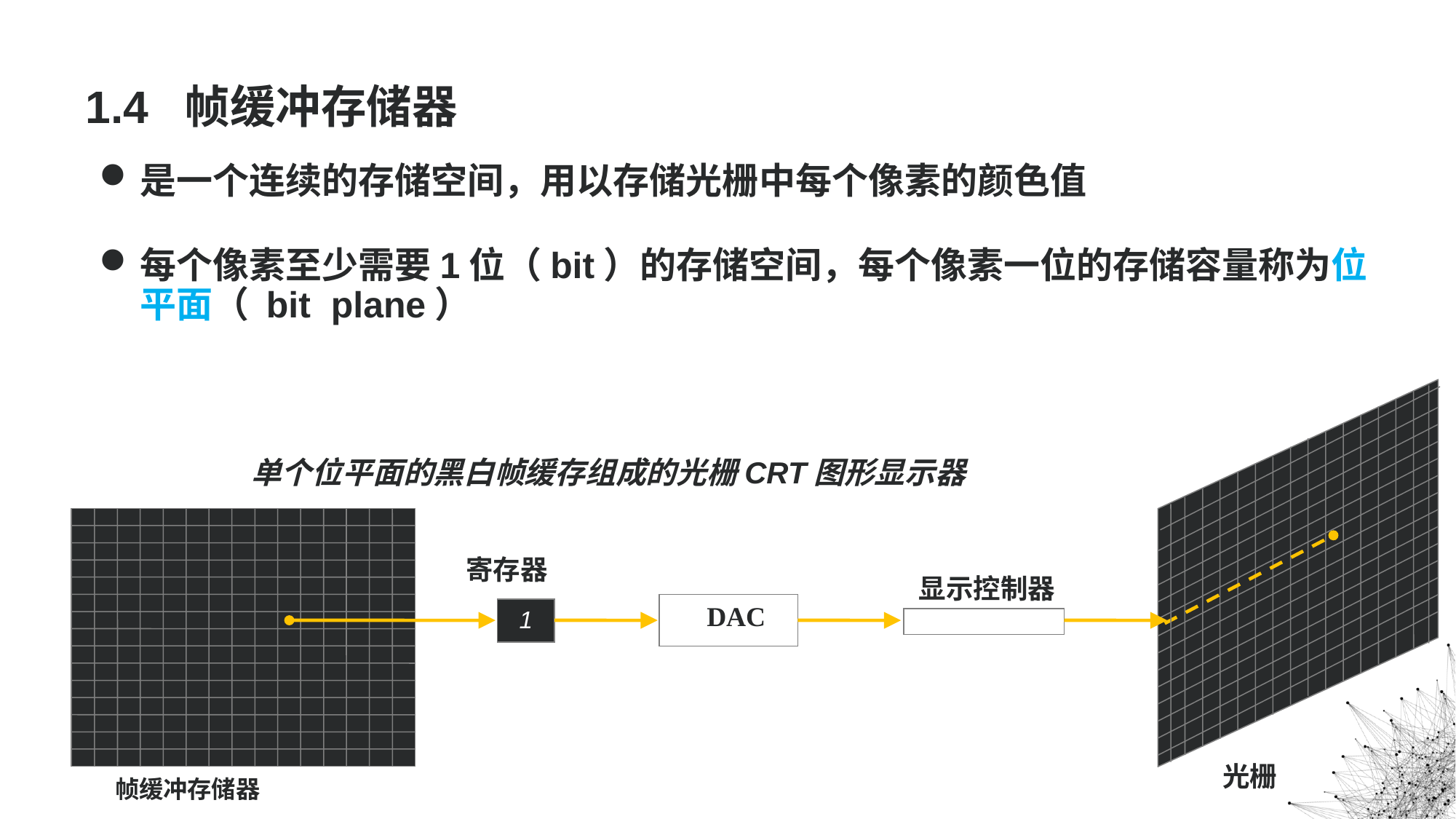

# 1.4  帧缓冲存储器
是一个连续的存储空间，用以存储光栅中每个像素的颜色值
每个像素至少需要1位（bit）的存储空间，每个像素一位的存储容量称为位平面（ bit  plane）

光栅
帧缓冲存储器

单个位平面的黑白帧缓存组成的光栅CRT图形显示器

寄存器
显示控制器

DAC

1